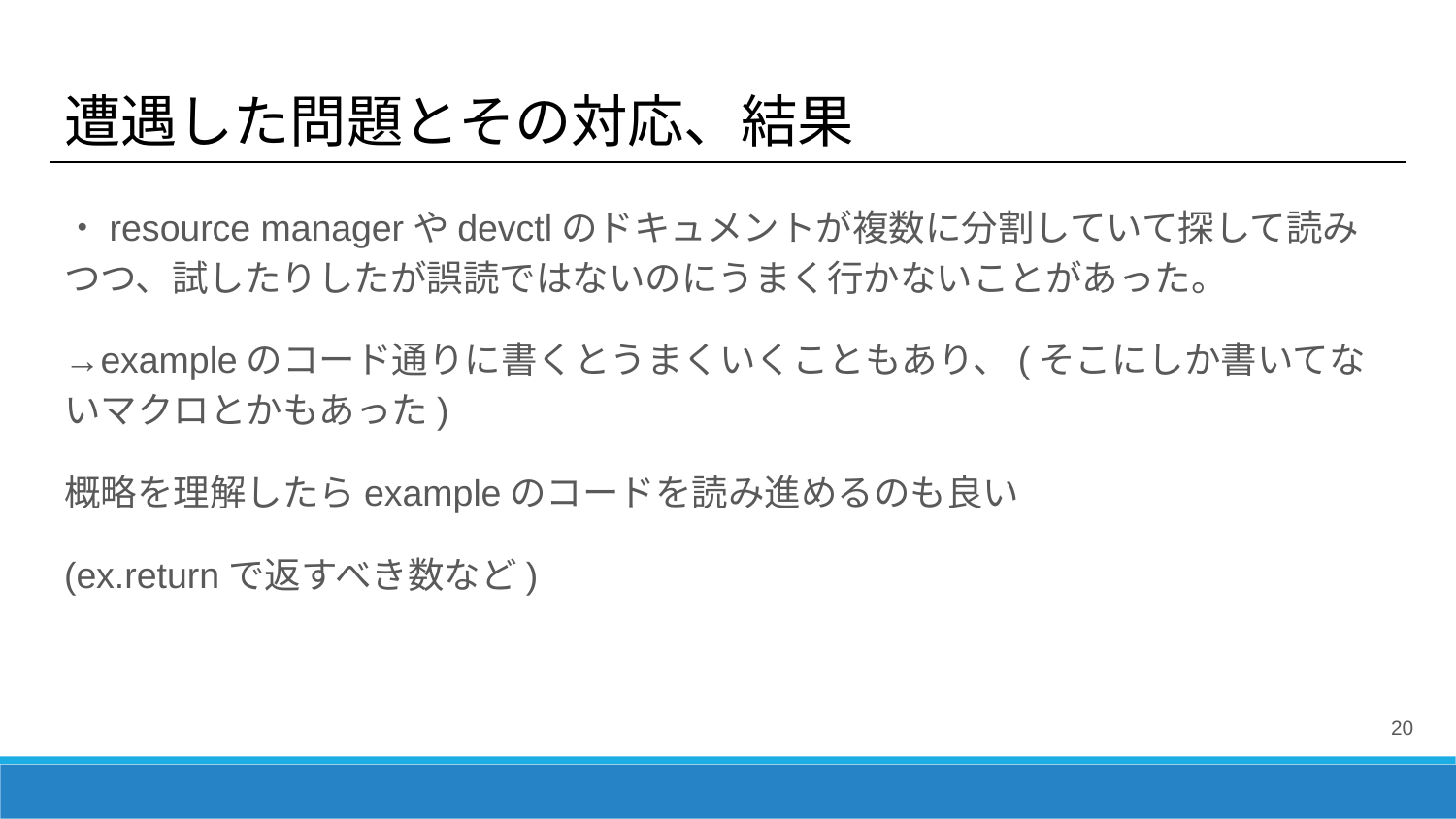

# 遭遇した問題とその対応、結果

・resource managerやdevctlのドキュメントが複数に分割していて探して読みつつ、試したりしたが誤読ではないのにうまく行かないことがあった。
→exampleのコード通りに書くとうまくいくこともあり、(そこにしか書いてないマクロとかもあった)
概略を理解したらexampleのコードを読み進めるのも良い
(ex.returnで返すべき数など)
20